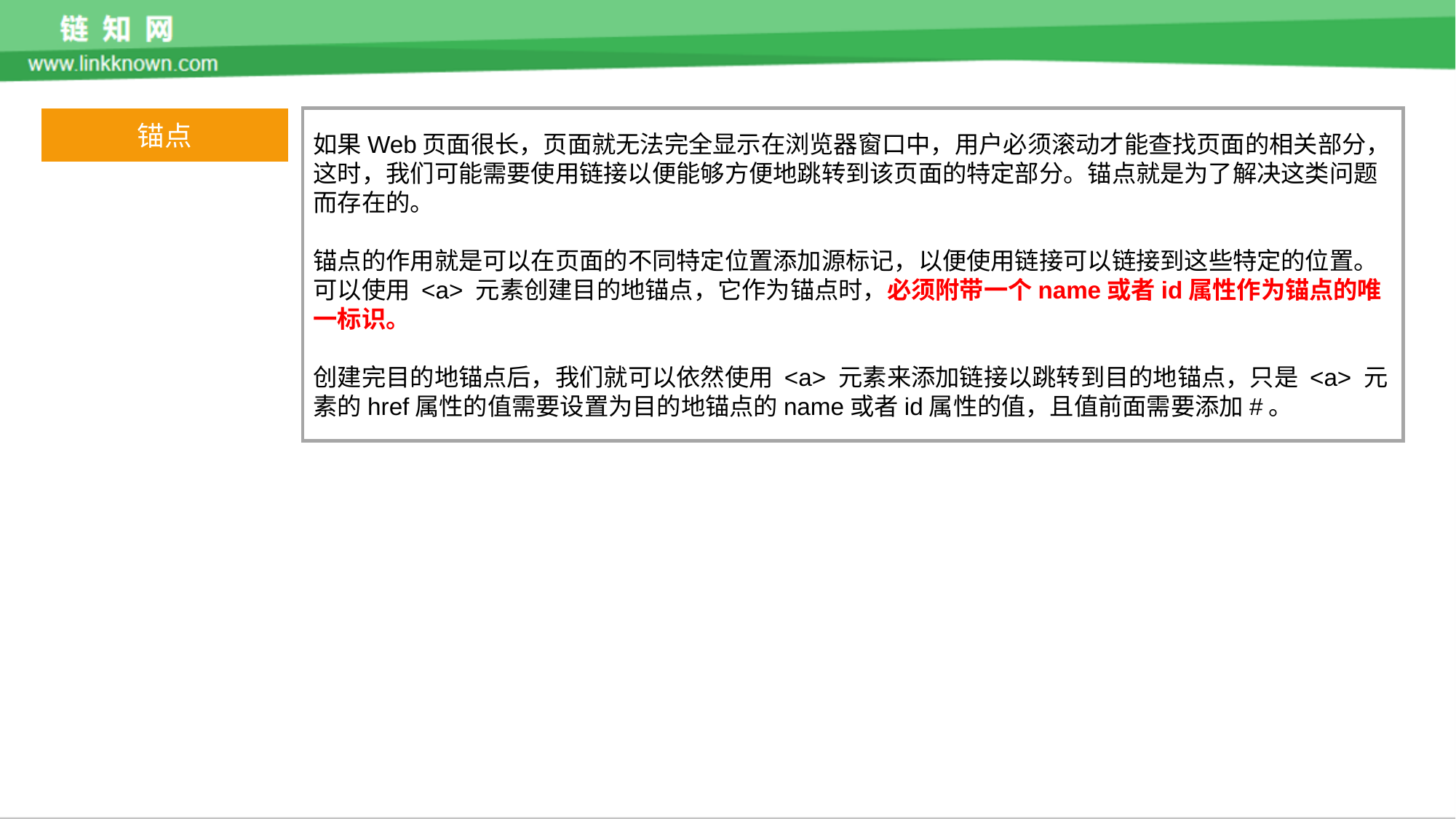

锚点
如果Web页面很长，页面就无法完全显示在浏览器窗口中，用户必须滚动才能查找页面的相关部分，这时，我们可能需要使用链接以便能够方便地跳转到该页面的特定部分。锚点就是为了解决这类问题而存在的。

锚点的作用就是可以在页面的不同特定位置添加源标记，以便使用链接可以链接到这些特定的位置。
可以使用 <a> 元素创建目的地锚点，它作为锚点时，必须附带一个name或者id属性作为锚点的唯一标识。

创建完目的地锚点后，我们就可以依然使用 <a> 元素来添加链接以跳转到目的地锚点，只是 <a> 元素的href属性的值需要设置为目的地锚点的name或者id属性的值，且值前面需要添加#。